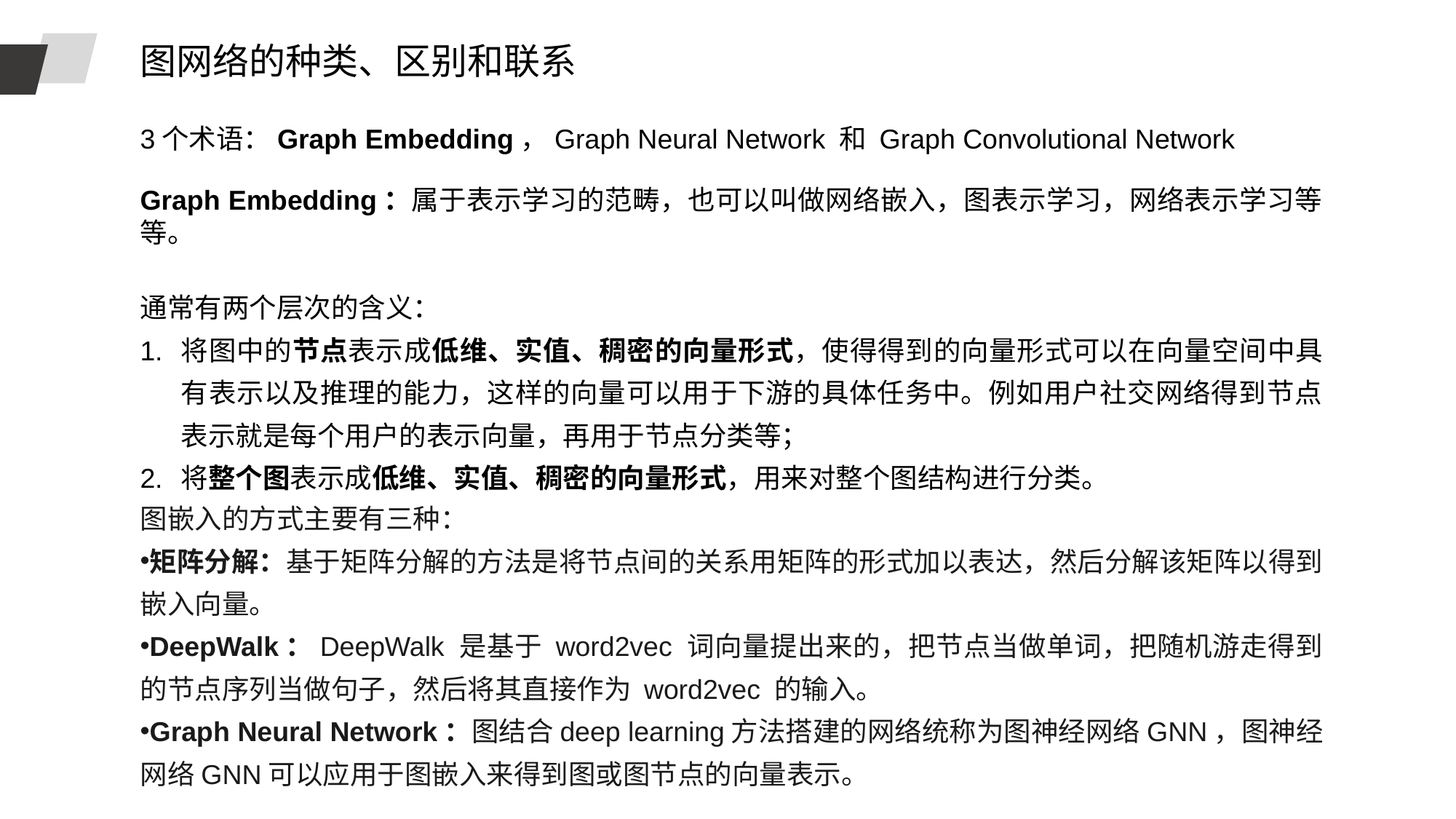

图网络的种类、区别和联系
3个术语：Graph Embedding，Graph Neural Network 和 Graph Convolutional Network
Graph Embedding：属于表示学习的范畴，也可以叫做网络嵌入，图表示学习，网络表示学习等等。

通常有两个层次的含义：
将图中的节点表示成低维、实值、稠密的向量形式，使得得到的向量形式可以在向量空间中具有表示以及推理的能力，这样的向量可以用于下游的具体任务中。例如用户社交网络得到节点表示就是每个用户的表示向量，再用于节点分类等；
将整个图表示成低维、实值、稠密的向量形式，用来对整个图结构进行分类。
图嵌入的方式主要有三种：
矩阵分解：基于矩阵分解的方法是将节点间的关系用矩阵的形式加以表达，然后分解该矩阵以得到嵌入向量。
DeepWalk：DeepWalk 是基于 word2vec 词向量提出来的，把节点当做单词，把随机游走得到的节点序列当做句子，然后将其直接作为 word2vec 的输入。
Graph Neural Network：图结合deep learning方法搭建的网络统称为图神经网络GNN，图神经网络GNN可以应用于图嵌入来得到图或图节点的向量表示。